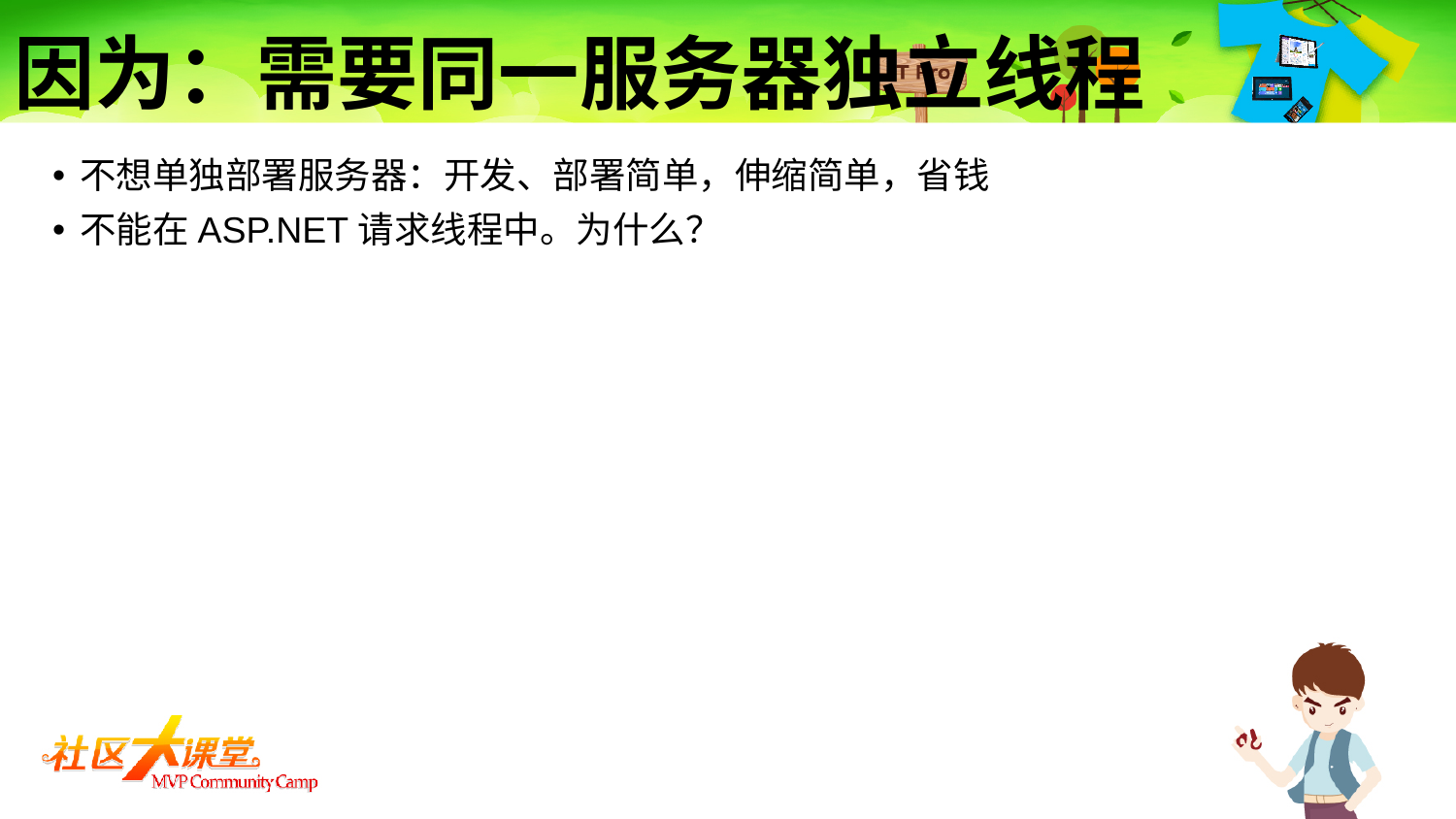

# 因为：需要同一服务器独立线程
不想单独部署服务器：开发、部署简单，伸缩简单，省钱
不能在ASP.NET请求线程中。为什么？